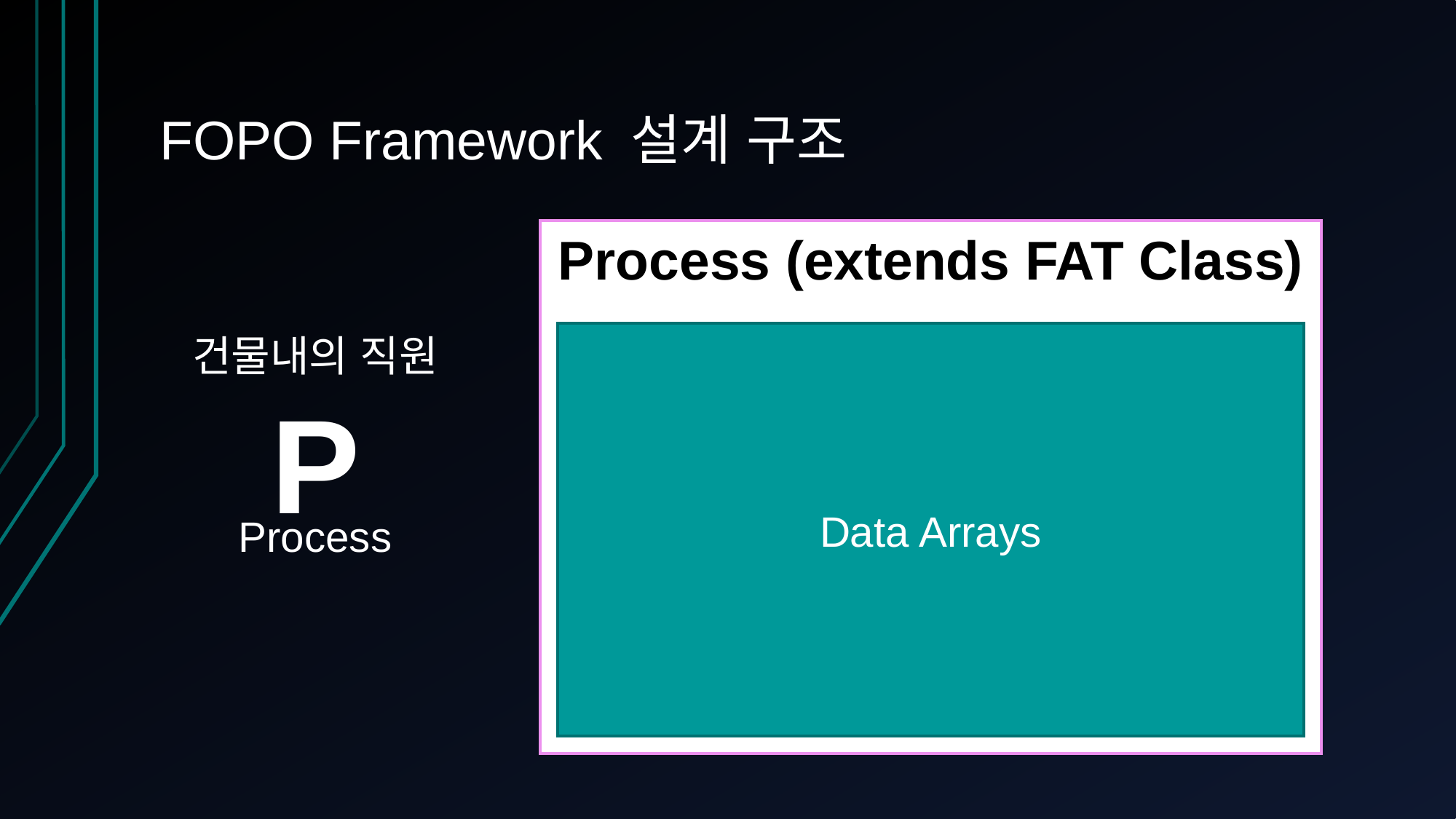

# FOPO Framework 설계 구조
Process (extends FAT Class)
건물내의 직원
P
Process
Data Arrays